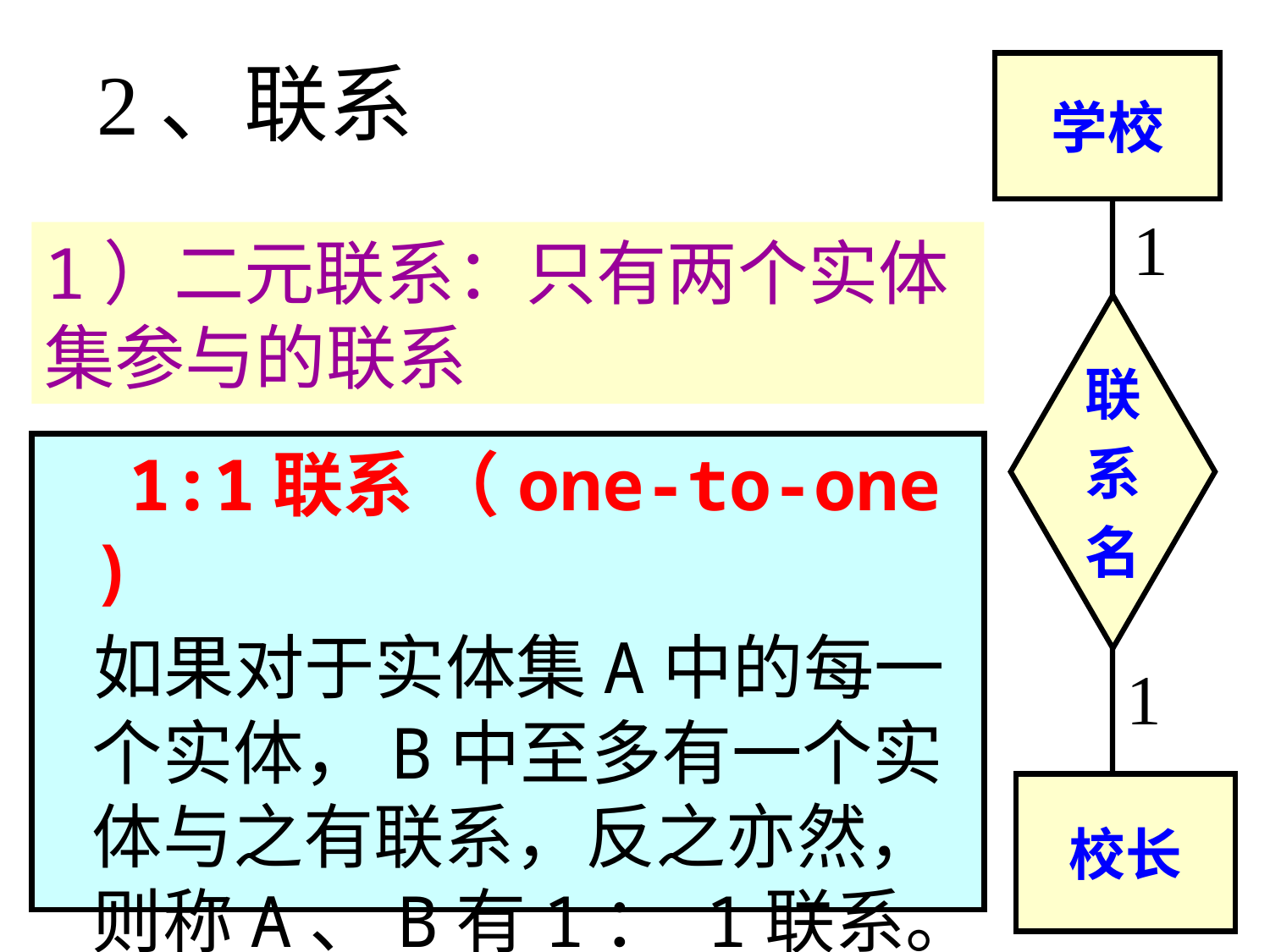

# 2、联系

学校

1
1）二元联系：只有两个实体集参与的联系
联
系
名
  1:1联系 （one-to-one )
  如果对于实体集A中的每一个实体，B中至多有一个实体与之有联系，反之亦然，则称A、B有1： 1联系。

1

校长

11